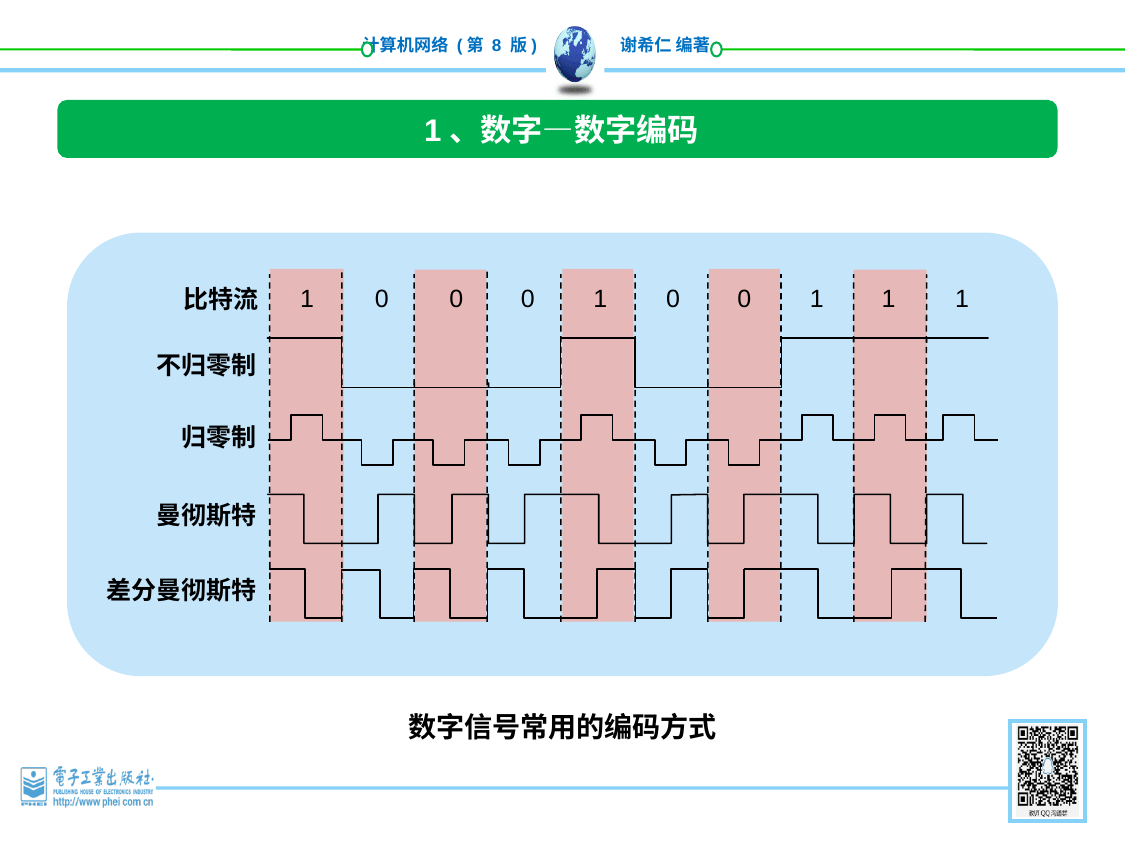

1、数字—数字编码

1
0
0
0
1
0
0
1
1
1
 比特流

    不归零制

    归零制

曼彻斯特
差分曼彻斯特

数字信号常用的编码方式